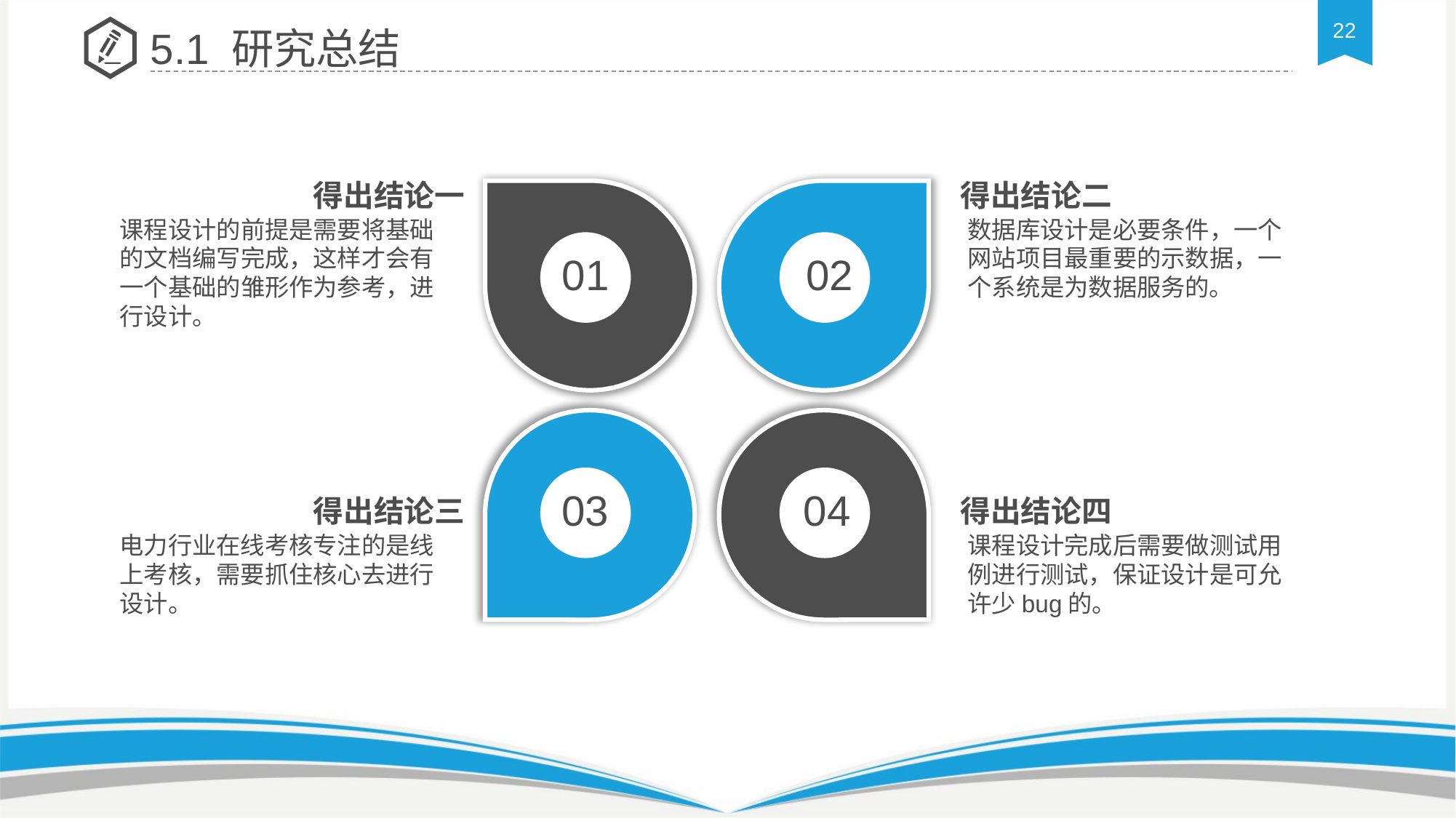

5.1 研究总结
得出结论一
得出结论二

课程设计的前提是需要将基础的文档编写完成，这样才会有一个基础的雏形作为参考，进行设计。
数据库设计是必要条件，一个网站项目最重要的示数据，一个系统是为数据服务的。

01
02

03
04
得出结论三
得出结论四
电力行业在线考核专注的是线上考核，需要抓住核心去进行设计。
课程设计完成后需要做测试用例进行测试，保证设计是可允许少bug的。